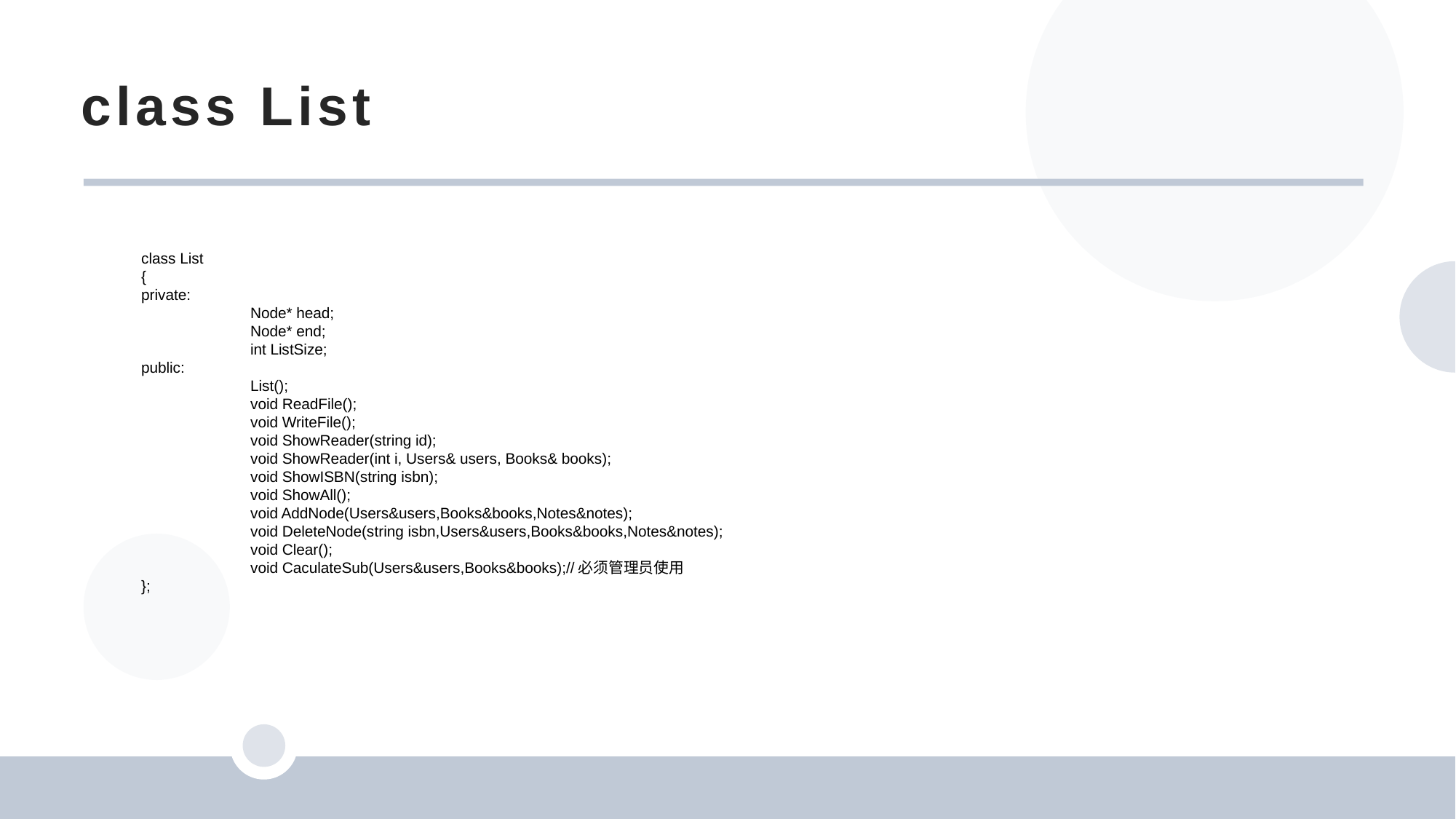

class List

class List
{
private:
	Node* head;
	Node* end;
	int ListSize;
public:
	List();
	void ReadFile();
	void WriteFile();
	void ShowReader(string id);
	void ShowReader(int i, Users& users, Books& books);
	void ShowISBN(string isbn);
	void ShowAll();
	void AddNode(Users&users,Books&books,Notes&notes);
	void DeleteNode(string isbn,Users&users,Books&books,Notes&notes);
	void Clear();
	void CaculateSub(Users&users,Books&books);//必须管理员使用
};